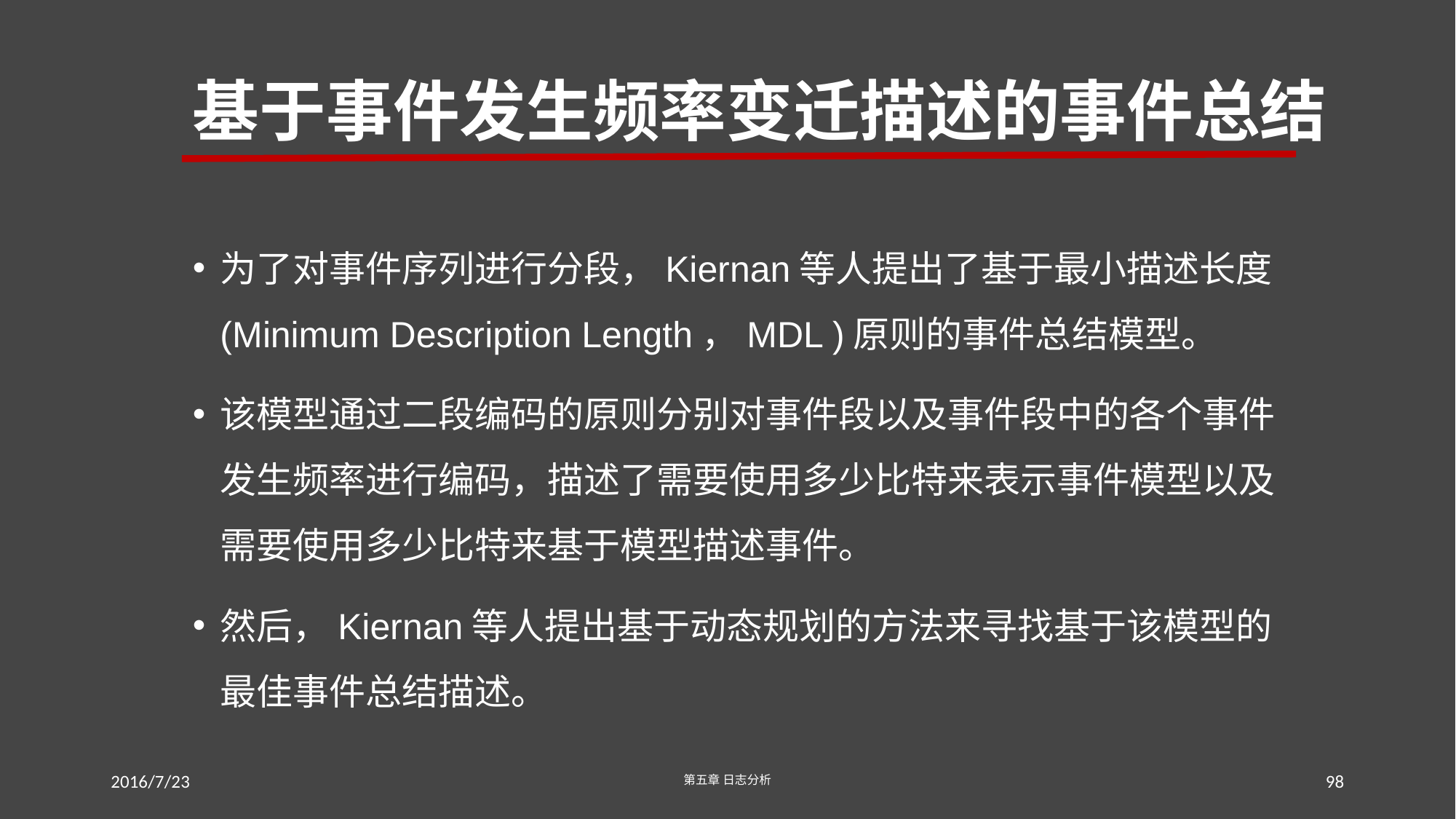

# 基于事件发生频率变迁描述的事件总结
为了对事件序列进行分段，Kiernan等人提出了基于最小描述长度(Minimum Description Length，MDL )原则的事件总结模型。
该模型通过二段编码的原则分别对事件段以及事件段中的各个事件发生频率进行编码，描述了需要使用多少比特来表示事件模型以及需要使用多少比特来基于模型描述事件。
然后，Kiernan等人提出基于动态规划的方法来寻找基于该模型的最佳事件总结描述。
2016/7/23
第五章 日志分析
98